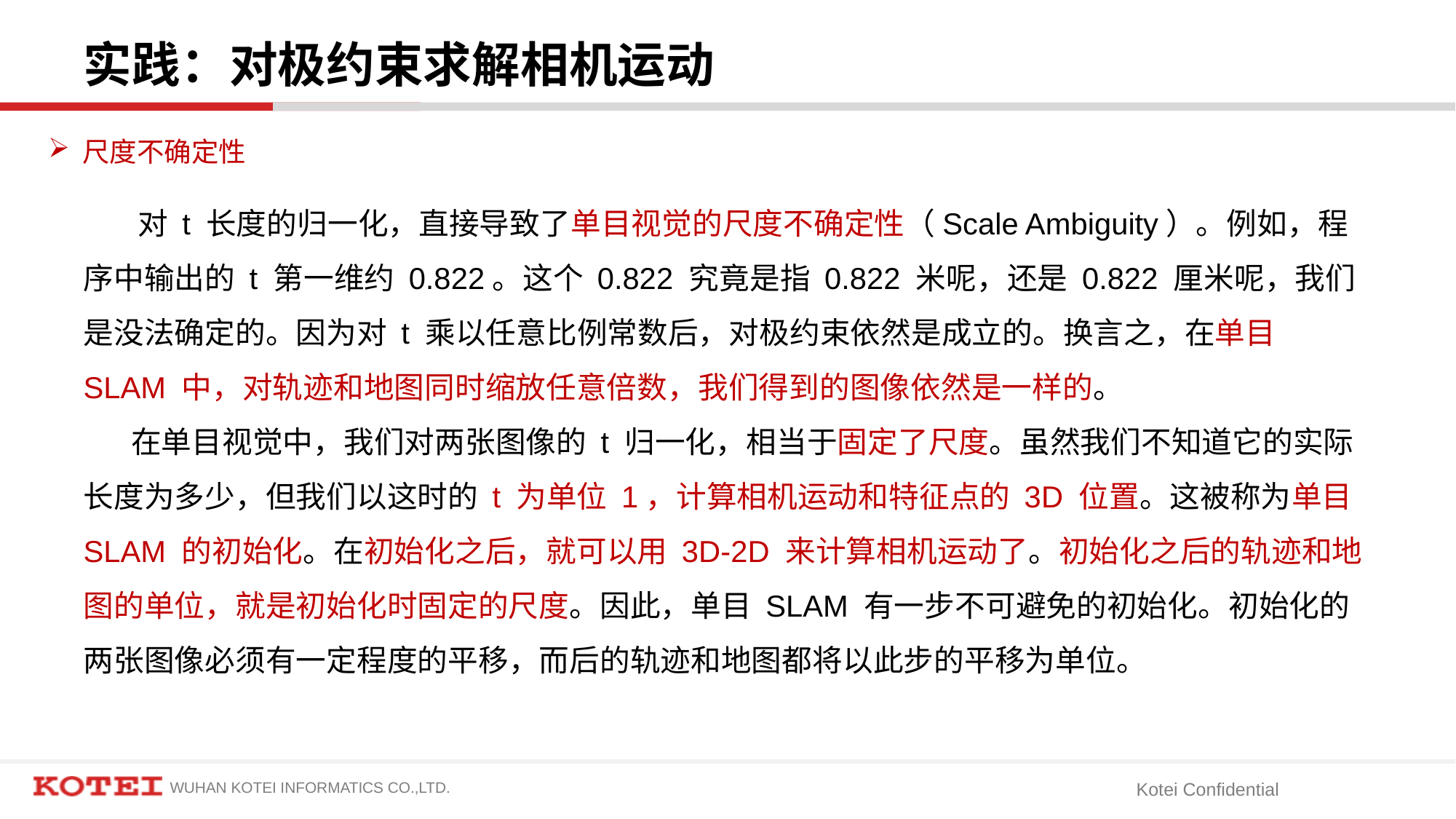

# 实践：对极约束求解相机运动
尺度不确定性
       对 t 长度的归一化，直接导致了单目视觉的尺度不确定性（Scale Ambiguity）。例如，程序中输出的 t 第一维约 0.822。这个 0.822 究竟是指 0.822 米呢，还是 0.822 厘米呢，我们是没法确定的。因为对 t 乘以任意比例常数后，对极约束依然是成立的。换言之，在单目 SLAM 中，对轨迹和地图同时缩放任意倍数，我们得到的图像依然是一样的。
      在单目视觉中，我们对两张图像的 t 归一化，相当于固定了尺度。虽然我们不知道它的实际长度为多少，但我们以这时的 t 为单位 1，计算相机运动和特征点的 3D 位置。这被称为单目SLAM 的初始化。在初始化之后，就可以用 3D-2D 来计算相机运动了。初始化之后的轨迹和地图的单位，就是初始化时固定的尺度。因此，单目 SLAM 有一步不可避免的初始化。初始化的两张图像必须有一定程度的平移，而后的轨迹和地图都将以此步的平移为单位。